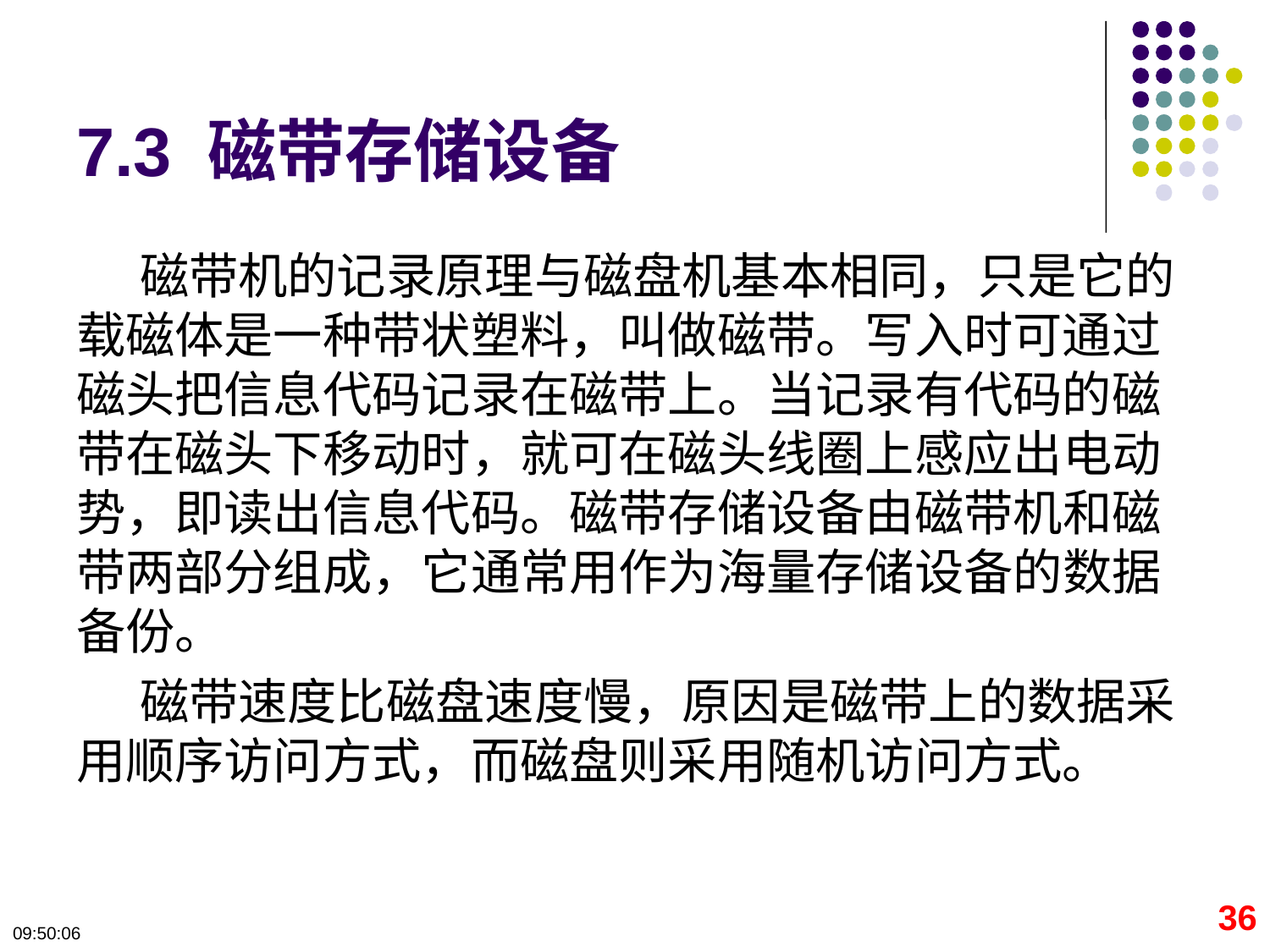

# 7.3 磁带存储设备
磁带机的记录原理与磁盘机基本相同，只是它的载磁体是一种带状塑料，叫做磁带。写入时可通过磁头把信息代码记录在磁带上。当记录有代码的磁带在磁头下移动时，就可在磁头线圈上感应出电动势，即读出信息代码。磁带存储设备由磁带机和磁带两部分组成，它通常用作为海量存储设备的数据备份。
磁带速度比磁盘速度慢，原因是磁带上的数据采用顺序访问方式，而磁盘则采用随机访问方式。
36
09:50:06